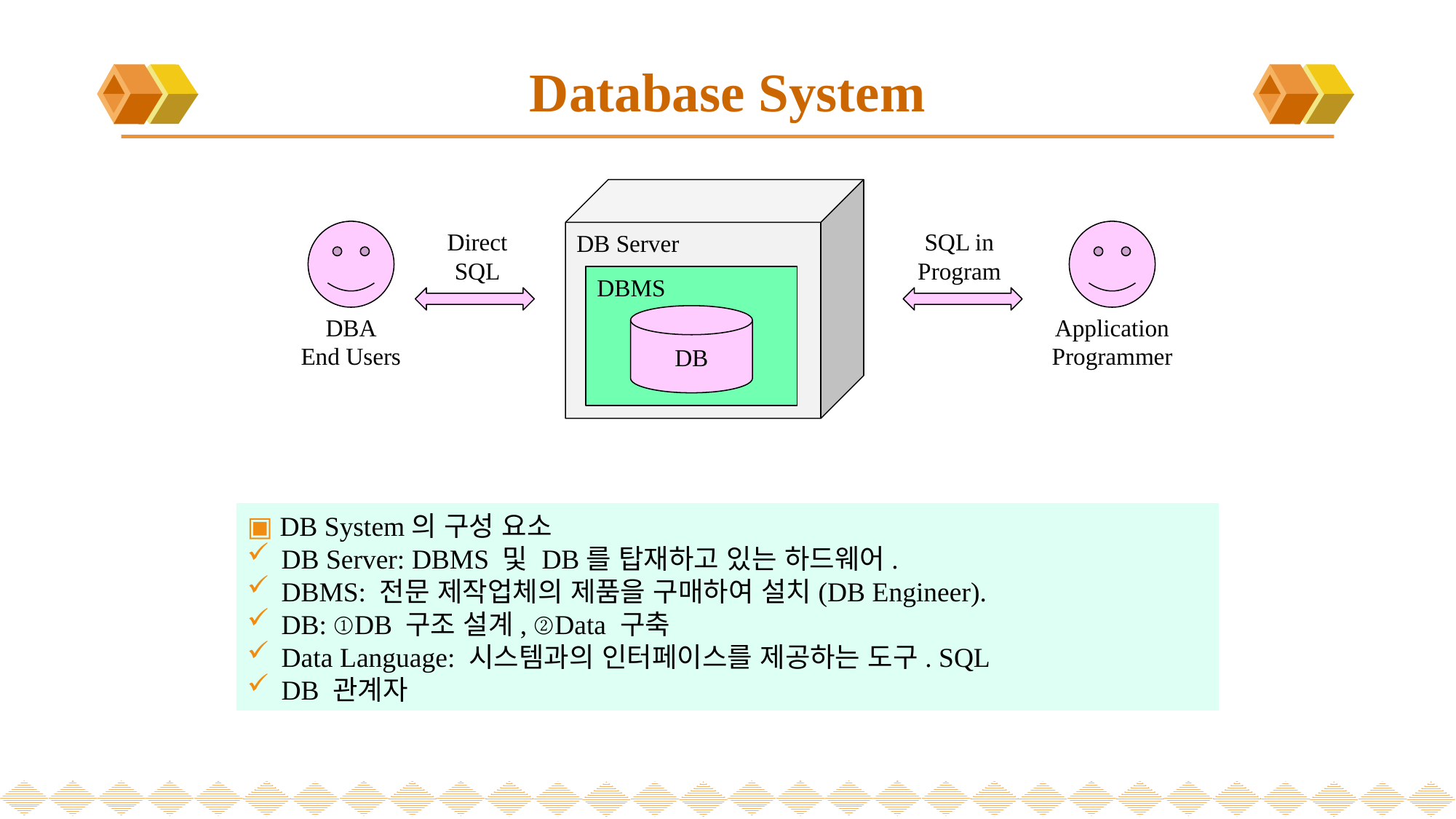

# Database System
DB Server
DBMS
DB

DBA
End Users
Direct
SQL
SQL in
Program

Application
Programmer

▣ DB System의 구성 요소
DB Server: DBMS 및 DB를 탑재하고 있는 하드웨어.
DBMS: 전문 제작업체의 제품을 구매하여 설치(DB Engineer).
DB: ①DB 구조 설계, ②Data 구축
Data Language: 시스템과의 인터페이스를 제공하는 도구. SQL
DB 관계자